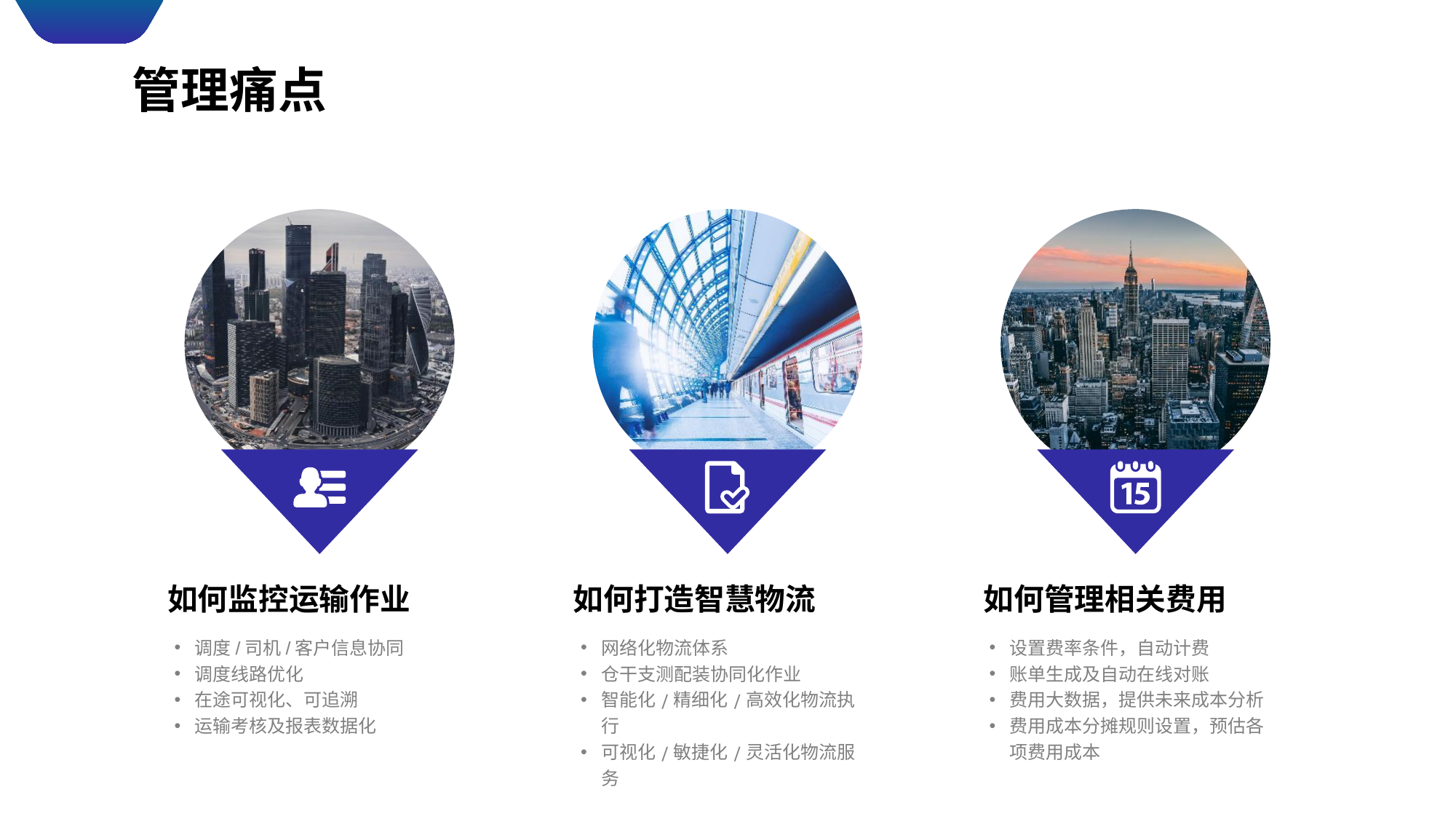

管理痛点

如何监控运输作业
调度/司机/客户信息协同
调度线路优化
在途可视化、可追溯
运输考核及报表数据化
如何打造智慧物流
网络化物流体系
仓干支测配装协同化作业
智能化/精细化/高效化物流执行
可视化/敏捷化/灵活化物流服务
如何管理相关费用
设置费率条件，自动计费
账单生成及自动在线对账
费用大数据，提供未来成本分析
费用成本分摊规则设置，预估各项费用成本